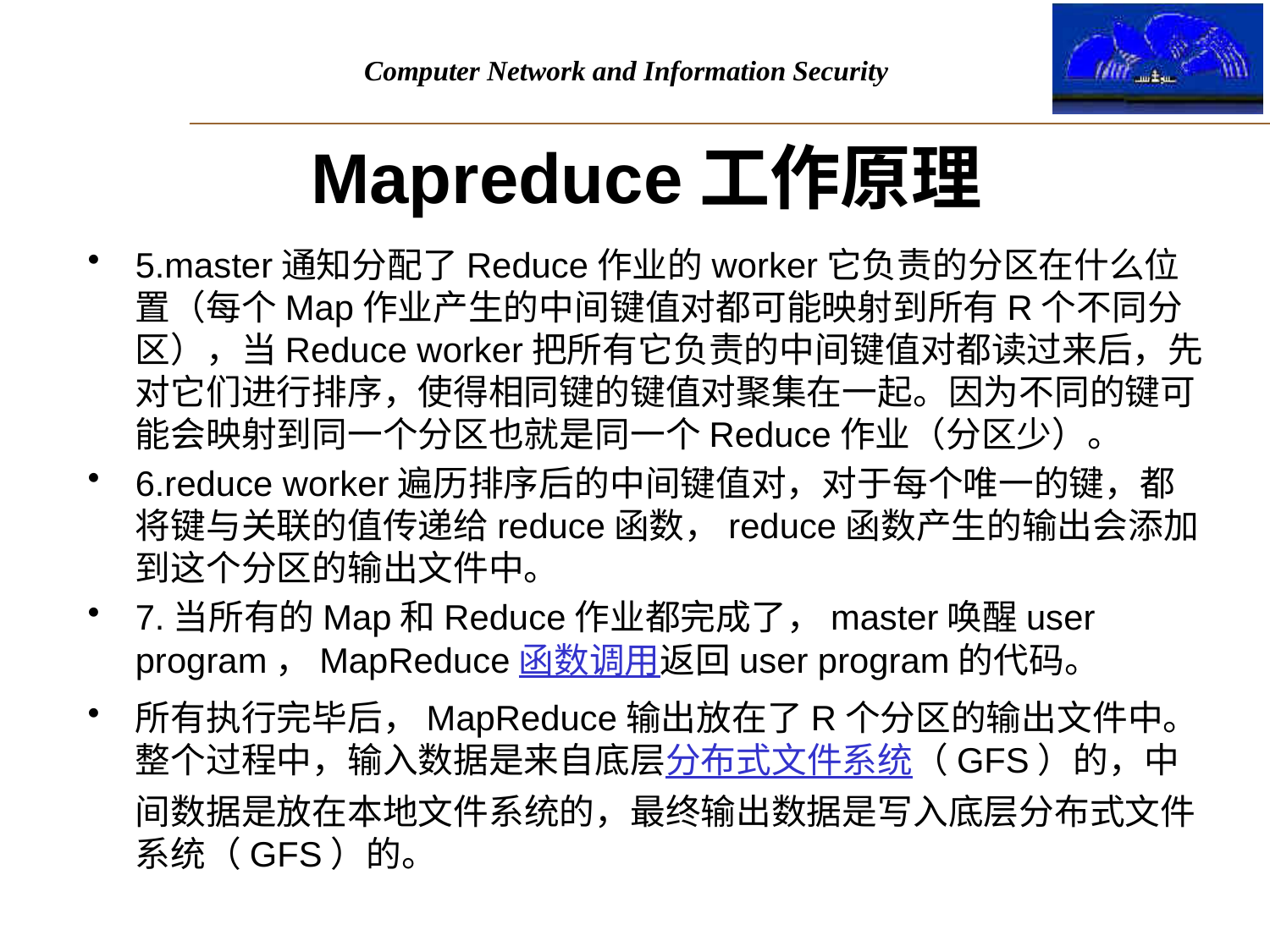

Mapreduce工作原理
5.master通知分配了Reduce作业的worker它负责的分区在什么位置（每个Map作业产生的中间键值对都可能映射到所有R个不同分区），当Reduce worker把所有它负责的中间键值对都读过来后，先对它们进行排序，使得相同键的键值对聚集在一起。因为不同的键可能会映射到同一个分区也就是同一个Reduce作业（分区少）。
6.reduce worker遍历排序后的中间键值对，对于每个唯一的键，都将键与关联的值传递给reduce函数，reduce函数产生的输出会添加到这个分区的输出文件中。
7.当所有的Map和Reduce作业都完成了，master唤醒user program，MapReduce函数调用返回user program的代码。
所有执行完毕后，MapReduce输出放在了R个分区的输出文件中。整个过程中，输入数据是来自底层分布式文件系统（GFS）的，中间数据是放在本地文件系统的，最终输出数据是写入底层分布式文件系统（GFS）的。